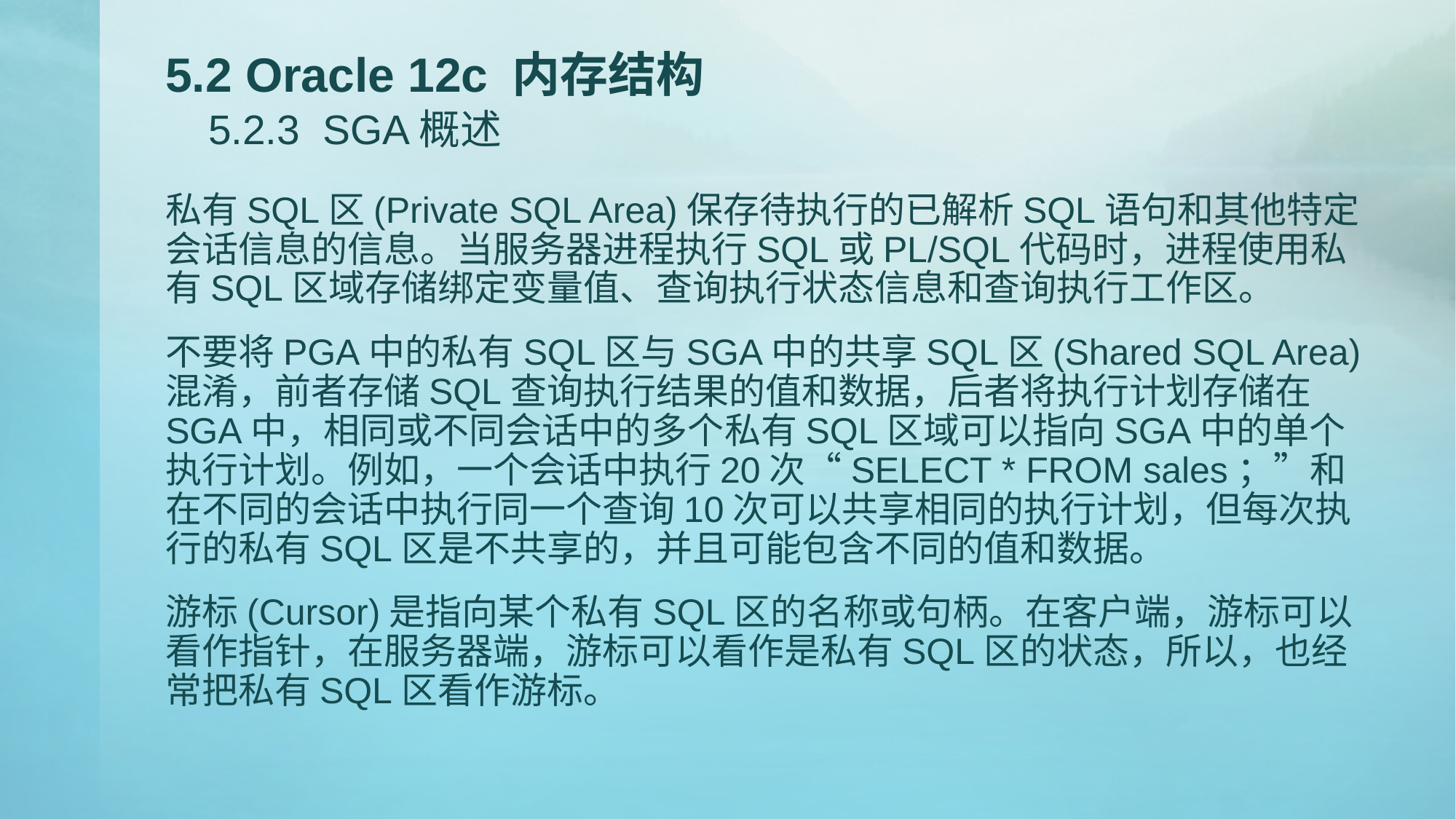

# 5.2 Oracle 12c 内存结构 5.2.3  SGA概述
私有SQL区(Private SQL Area)保存待执行的已解析SQL语句和其他特定会话信息的信息。当服务器进程执行SQL或PL/SQL代码时，进程使用私有SQL区域存储绑定变量值、查询执行状态信息和查询执行工作区。
不要将PGA中的私有SQL区与SGA中的共享SQL区(Shared SQL Area)混淆，前者存储SQL查询执行结果的值和数据，后者将执行计划存储在SGA中，相同或不同会话中的多个私有SQL区域可以指向SGA中的单个执行计划。例如，一个会话中执行20次“SELECT * FROM sales；”和在不同的会话中执行同一个查询10次可以共享相同的执行计划，但每次执行的私有SQL区是不共享的，并且可能包含不同的值和数据。
游标(Cursor)是指向某个私有SQL区的名称或句柄。在客户端，游标可以看作指针，在服务器端，游标可以看作是私有SQL区的状态，所以，也经常把私有SQL区看作游标。